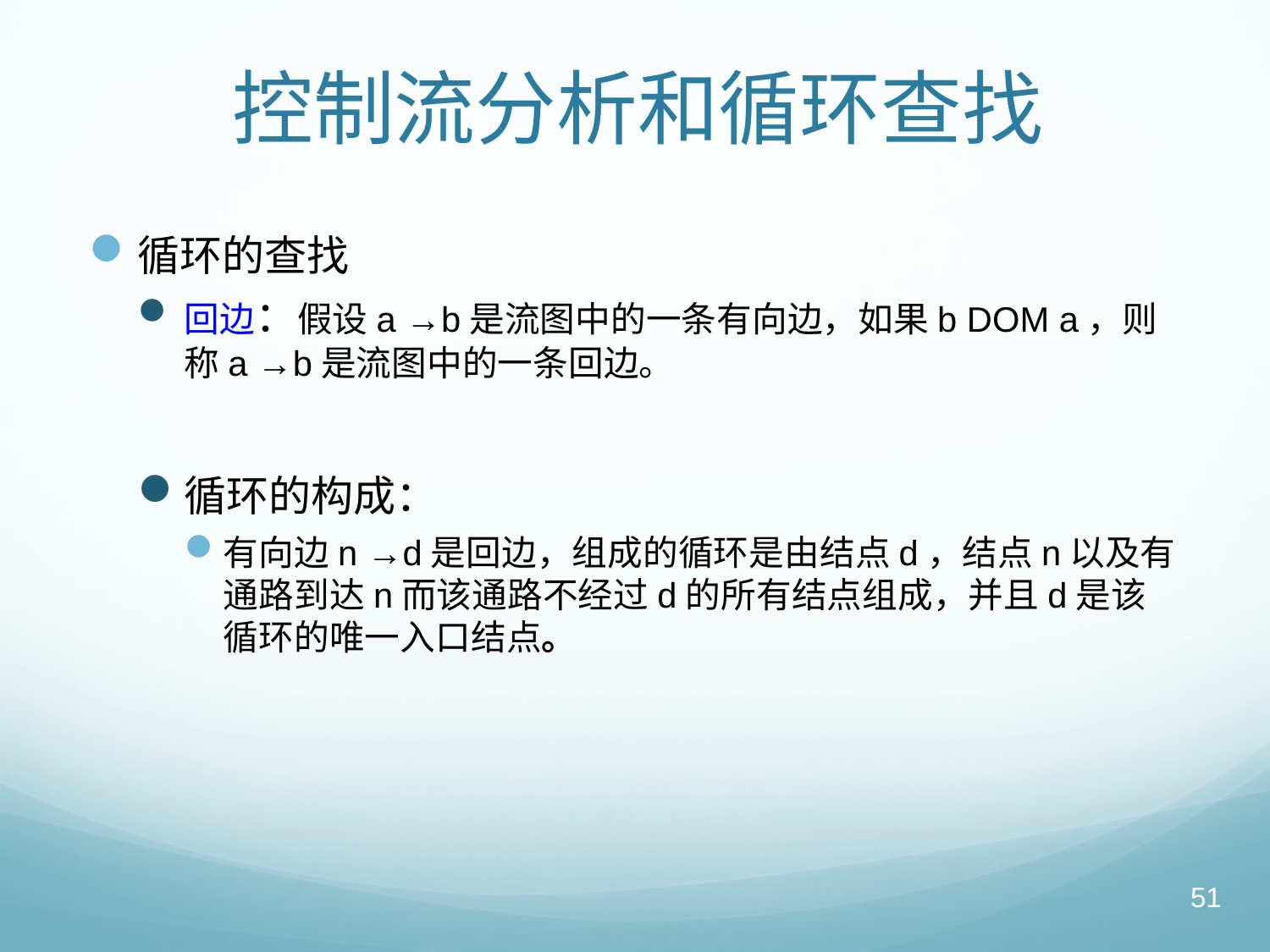

# 控制流分析和循环查找
循环的查找
回边：假设a →b是流图中的一条有向边，如果b DOM a，则称a →b是流图中的一条回边。

循环的构成：
有向边n →d是回边，组成的循环是由结点d，结点n以及有通路到达n而该通路不经过d的所有结点组成，并且d是该循环的唯一入口结点。
51